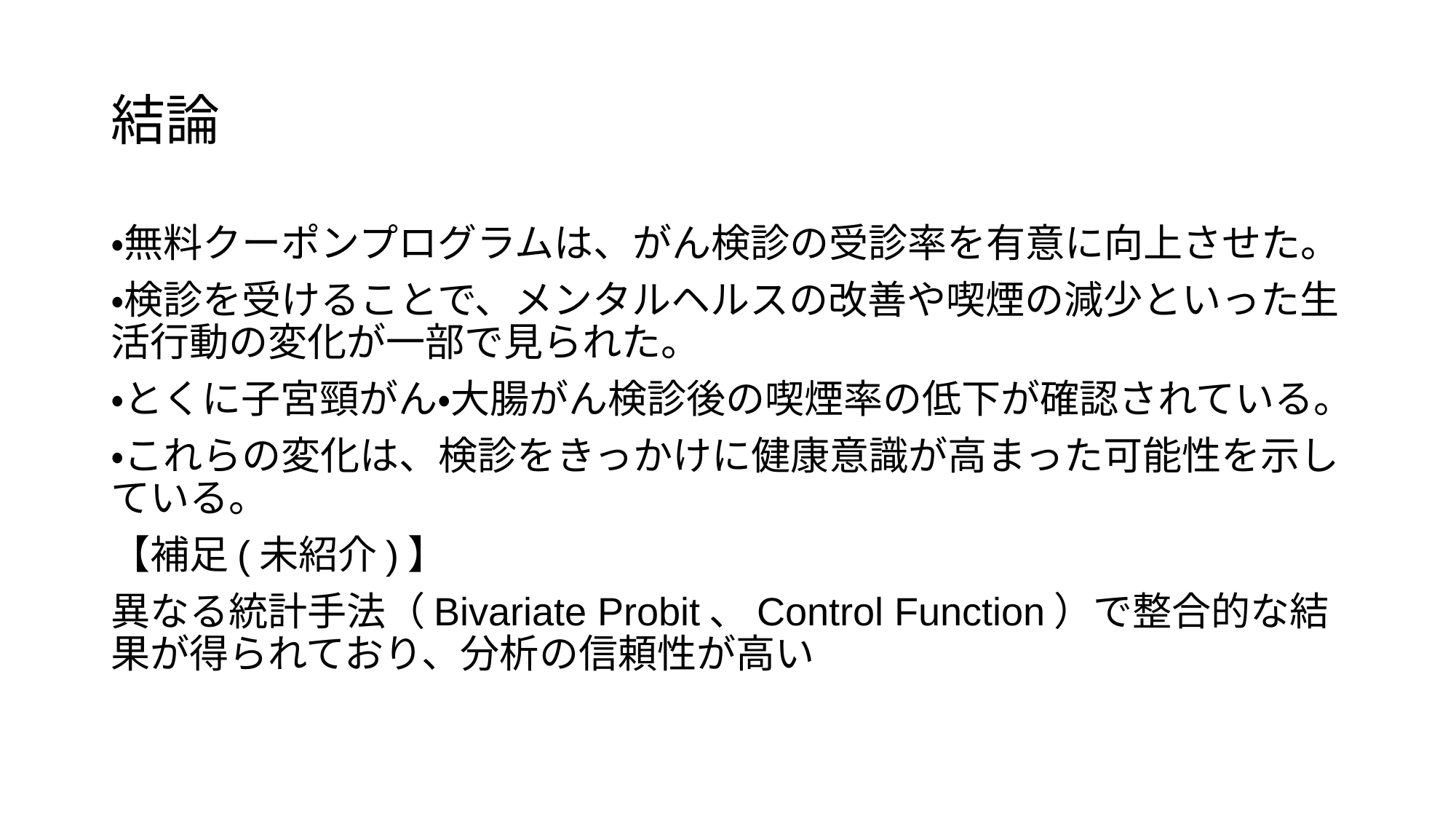

# 結論
・無料クーポンプログラムは、がん検診の受診率を有意に向上させた。
・検診を受けることで、メンタルヘルスの改善や喫煙の減少といった生活行動の変化が一部で見られた。
・とくに子宮頸がん・大腸がん検診後の喫煙率の低下が確認されている。
・これらの変化は、検診をきっかけに健康意識が高まった可能性を示している。
【補足(未紹介)】
異なる統計手法（Bivariate Probit、Control Function）で整合的な結果が得られており、分析の信頼性が高い